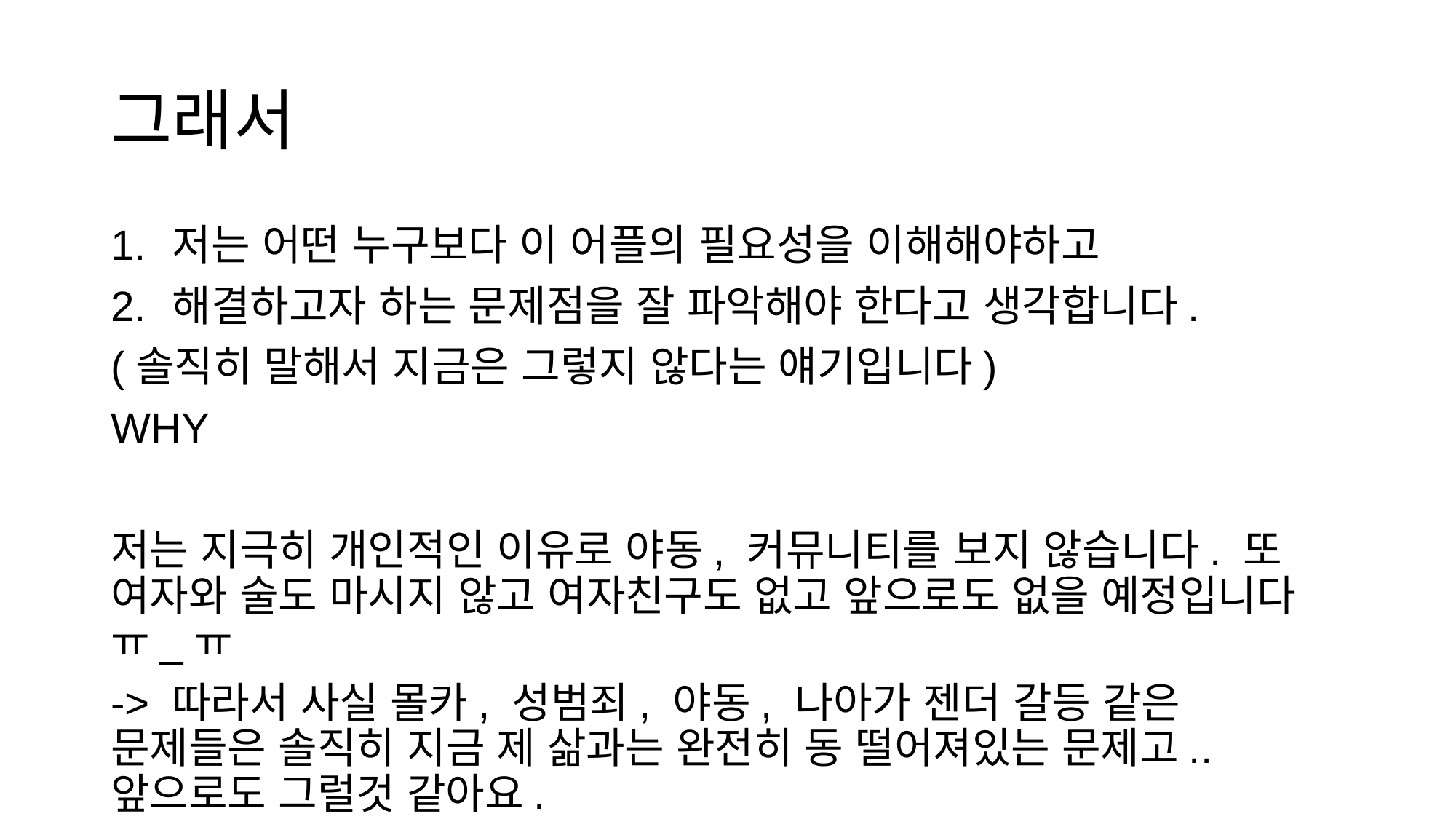

# 그래서
저는 어떤 누구보다 이 어플의 필요성을 이해해야하고
해결하고자 하는 문제점을 잘 파악해야 한다고 생각합니다.
(솔직히 말해서 지금은 그렇지 않다는 얘기입니다)
WHY

저는 지극히 개인적인 이유로 야동, 커뮤니티를 보지 않습니다. 또 여자와 술도 마시지 않고 여자친구도 없고 앞으로도 없을 예정입니다 ㅠ_ㅠ
-> 따라서 사실 몰카, 성범죄, 야동, 나아가 젠더 갈등 같은 문제들은 솔직히 지금 제 삶과는 완전히 동 떨어져있는 문제고.. 앞으로도 그럴것 같아요.